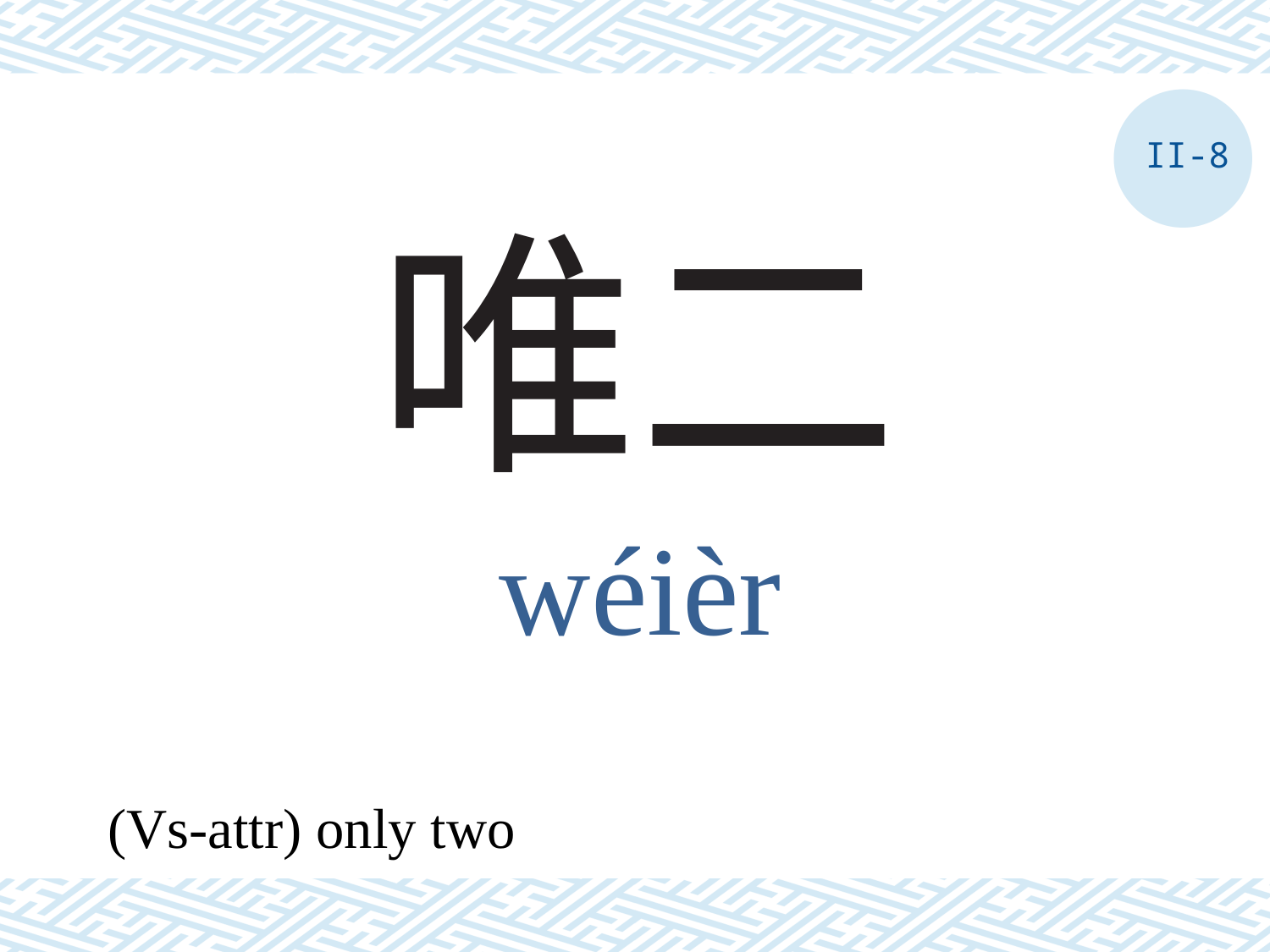

II-8

# 唯二
wéièr
(Vs-attr) only two